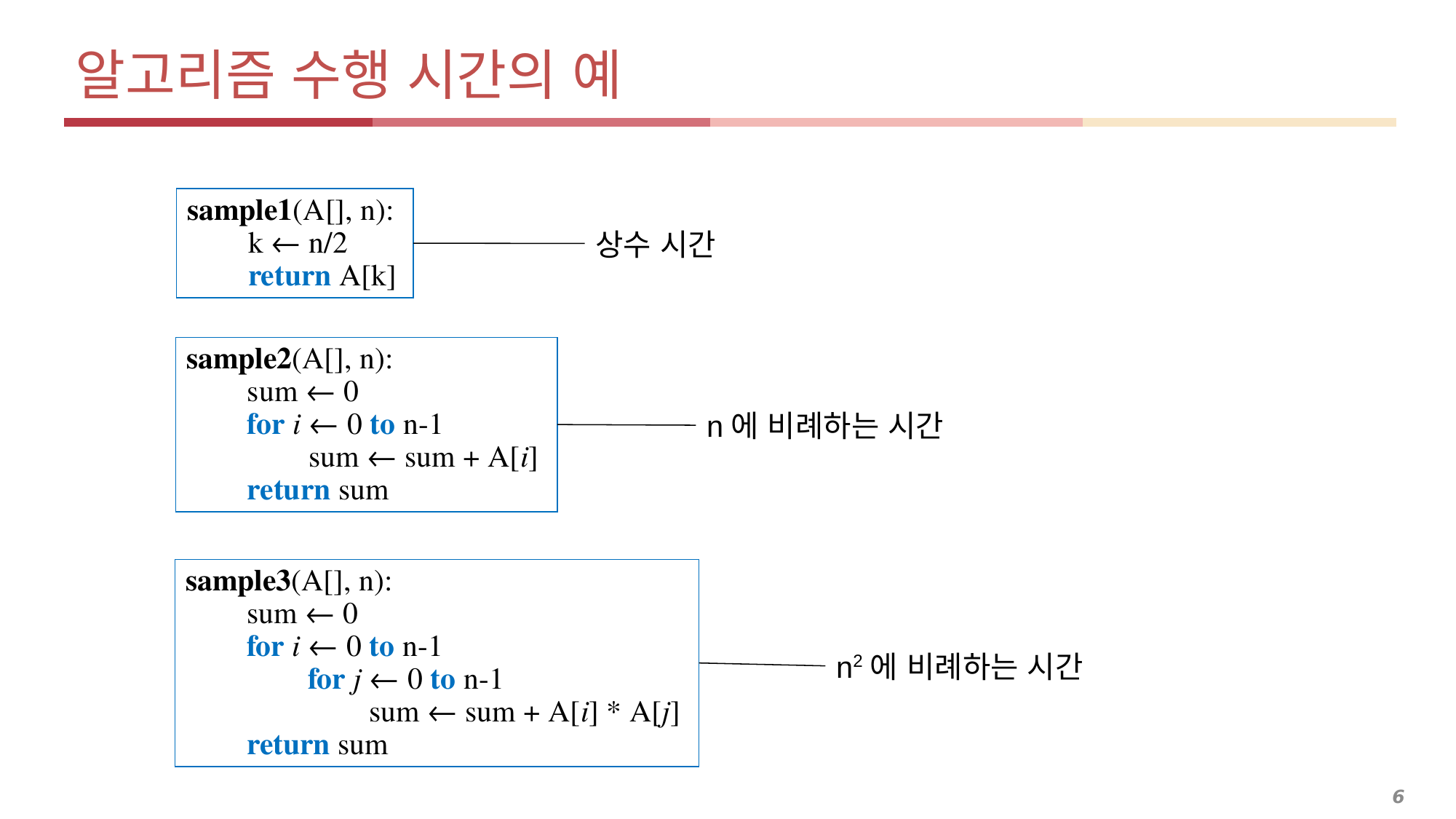

알고리즘 수행 시간의 예
sample1(A[], n):
        k ← n/2
        return A[k]
상수 시간
sample2(A[], n):
        sum ← 0
        for i ← 0 to n-1
                sum ← sum + A[i]
        return sum
n에 비례하는 시간
sample3(A[], n):
        sum ← 0
        for i ← 0 to n-1
                for j ← 0 to n-1
                        sum ← sum + A[i] * A[j]
        return sum
n2에 비례하는 시간